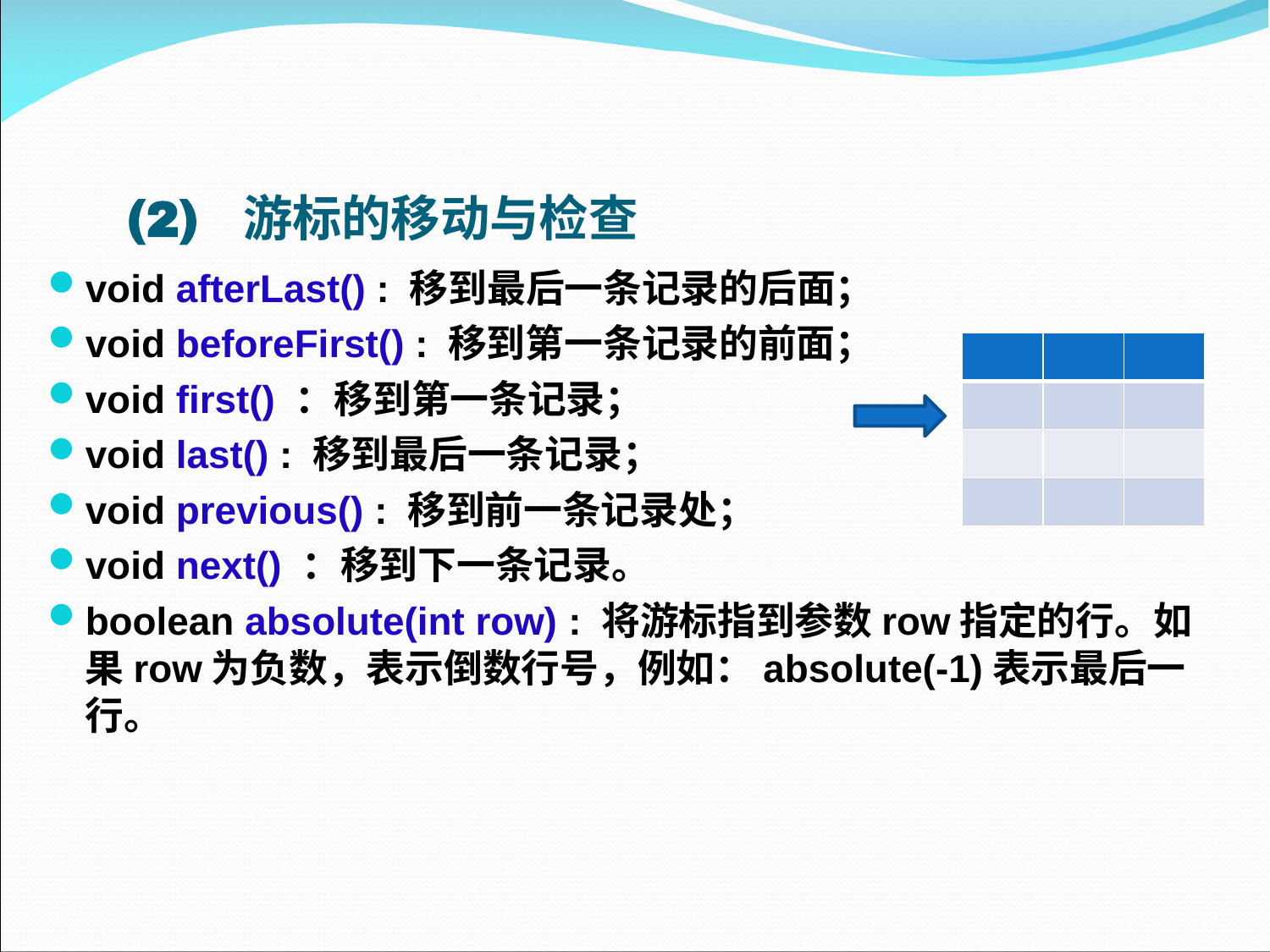

# (2)  游标的移动与检查
void afterLast() : 移到最后一条记录的后面；
void beforeFirst() : 移到第一条记录的前面；
void first() ：移到第一条记录；
void last() : 移到最后一条记录；
void previous() : 移到前一条记录处；
void next() ：移到下一条记录。
boolean absolute(int row) : 将游标指到参数row指定的行。如果row为负数，表示倒数行号，例如：absolute(-1)表示最后一行。
|  |  |  |
| --- | --- | --- |
|  |  |  |
|  |  |  |
|  |  |  |